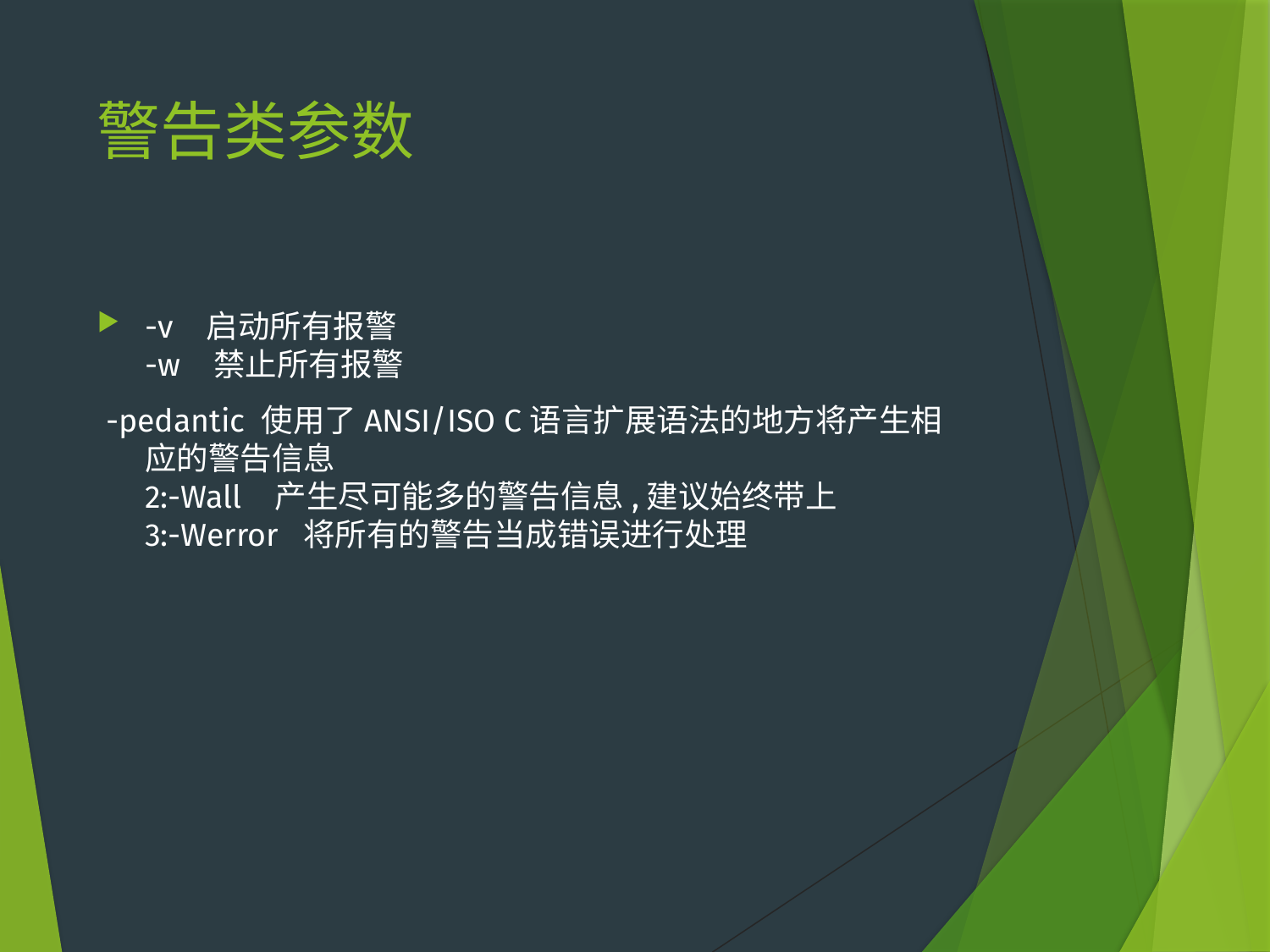

# 警告类参数
-v   启动所有报警
-w   禁止所有报警
 -pedantic 使用了ANSI/ISO C语言扩展语法的地方将产生相应的警告信息
2:-Wall   产生尽可能多的警告信息,建议始终带上
3:-Werror  将所有的警告当成错误进行处理